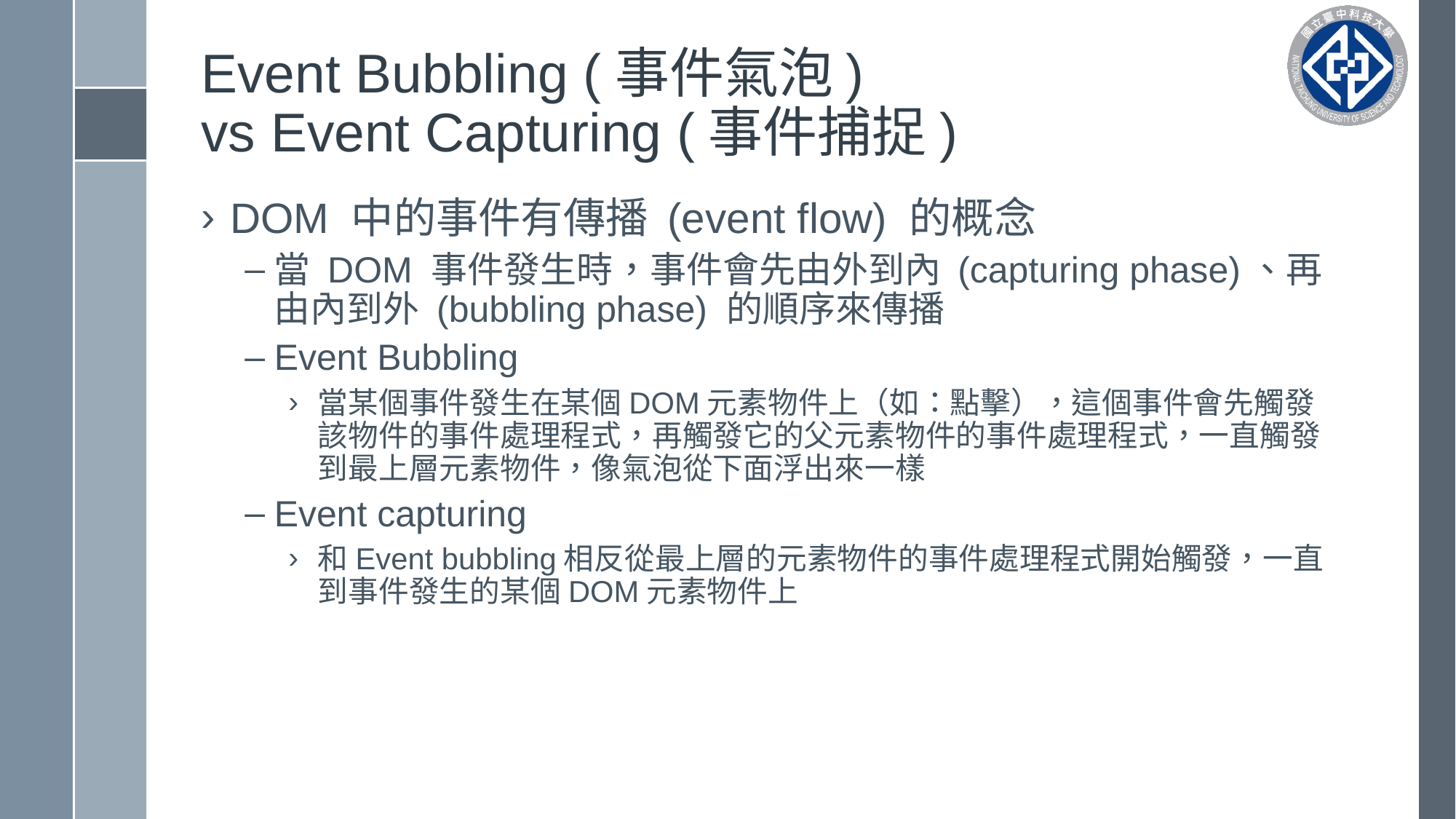

# Event Bubbling (事件氣泡) vs Event Capturing (事件捕捉)
DOM 中的事件有傳播 (event flow) 的概念
當 DOM 事件發生時，事件會先由外到內 (capturing phase)、再由內到外 (bubbling phase) 的順序來傳播
Event Bubbling
當某個事件發生在某個DOM元素物件上（如：點擊），這個事件會先觸發該物件的事件處理程式，再觸發它的父元素物件的事件處理程式，一直觸發到最上層元素物件，像氣泡從下面浮出來一樣
Event capturing
和Event bubbling相反從最上層的元素物件的事件處理程式開始觸發，一直到事件發生的某個DOM元素物件上